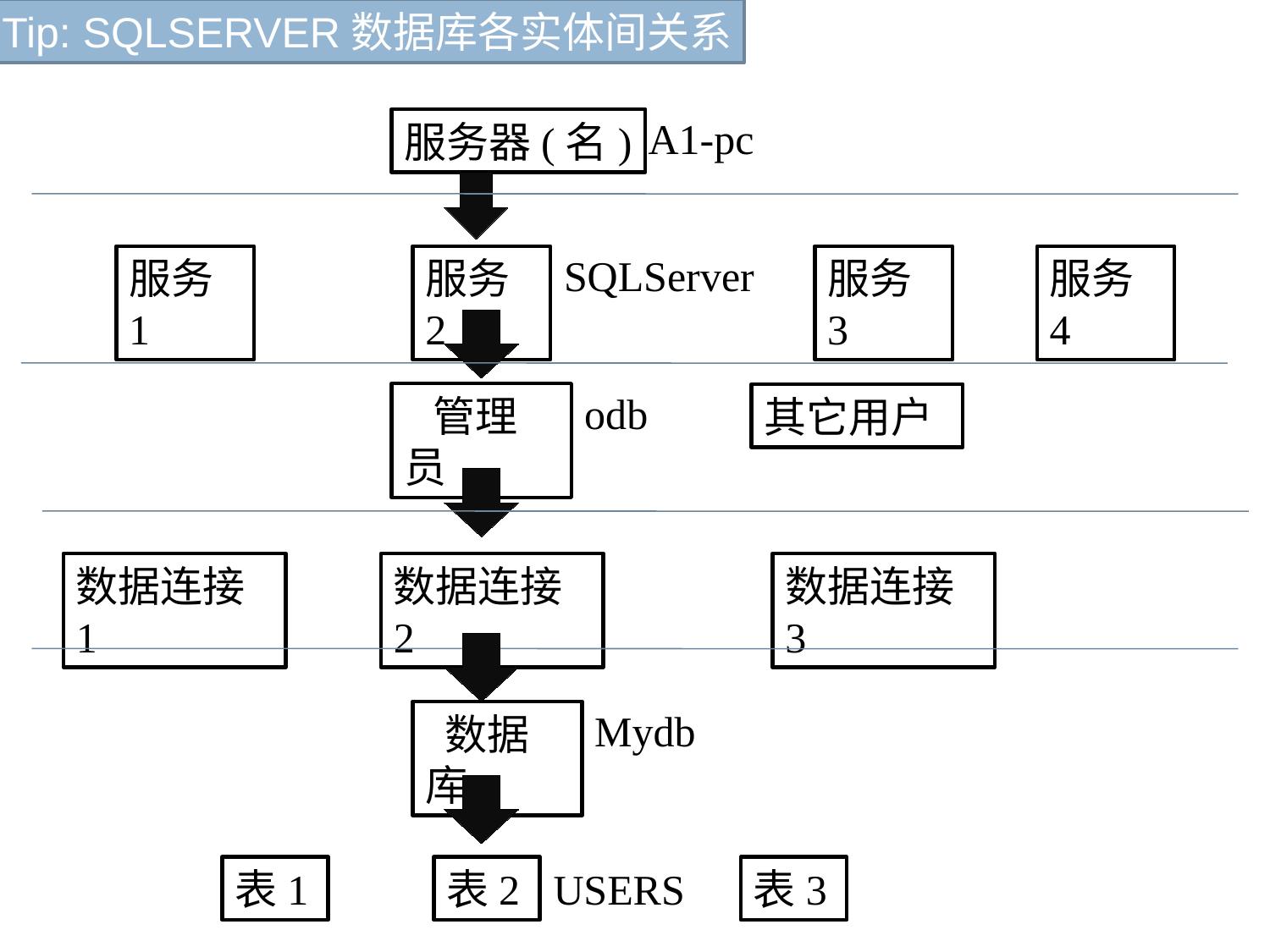

6.1 一性回归
Tip: SQLSERVER数据库各实体间关系

A1-pc
服务器(名)

SQLServer
服务1
服务2
服务3
服务4

odb
  管理员
其它用户

数据连接1
数据连接2
数据连接3

Mydb
 数据库

表1
表2
USERS
表3